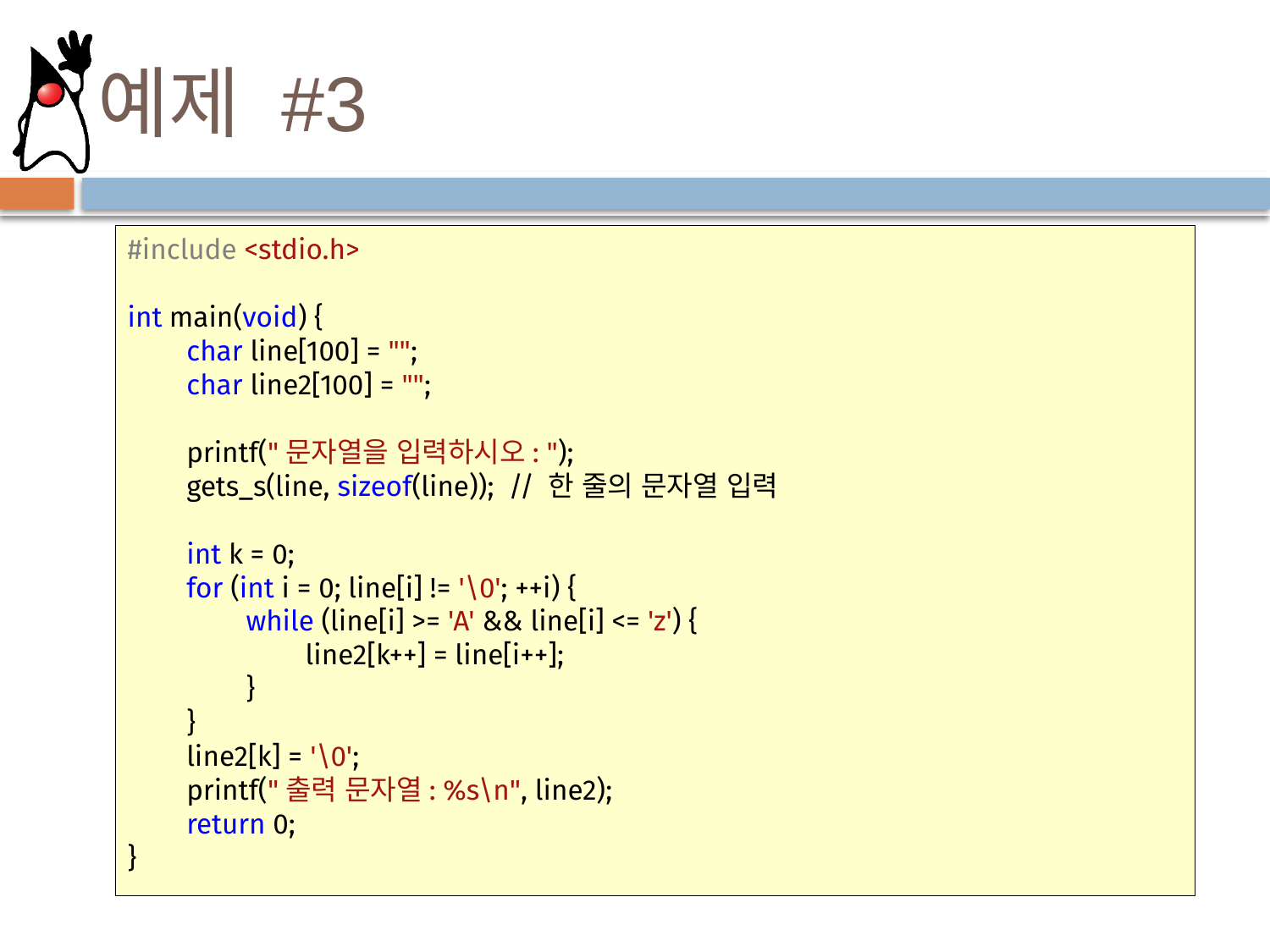

# 예제 #3
#include <stdio.h>

int main(void) {
        char line[100] = "";
        char line2[100] = "";

        printf("문자열을 입력하시오: ");
        gets_s(line, sizeof(line));	// 한 줄의 문자열 입력

        int k = 0;
        for (int i = 0; line[i] != '\0'; ++i) {
                while (line[i] >= 'A' && line[i] <= 'z') {
                        line2[k++] = line[i++];
                }
        }
        line2[k] = '\0';
        printf("출력 문자열: %s\n", line2);
        return 0;
}